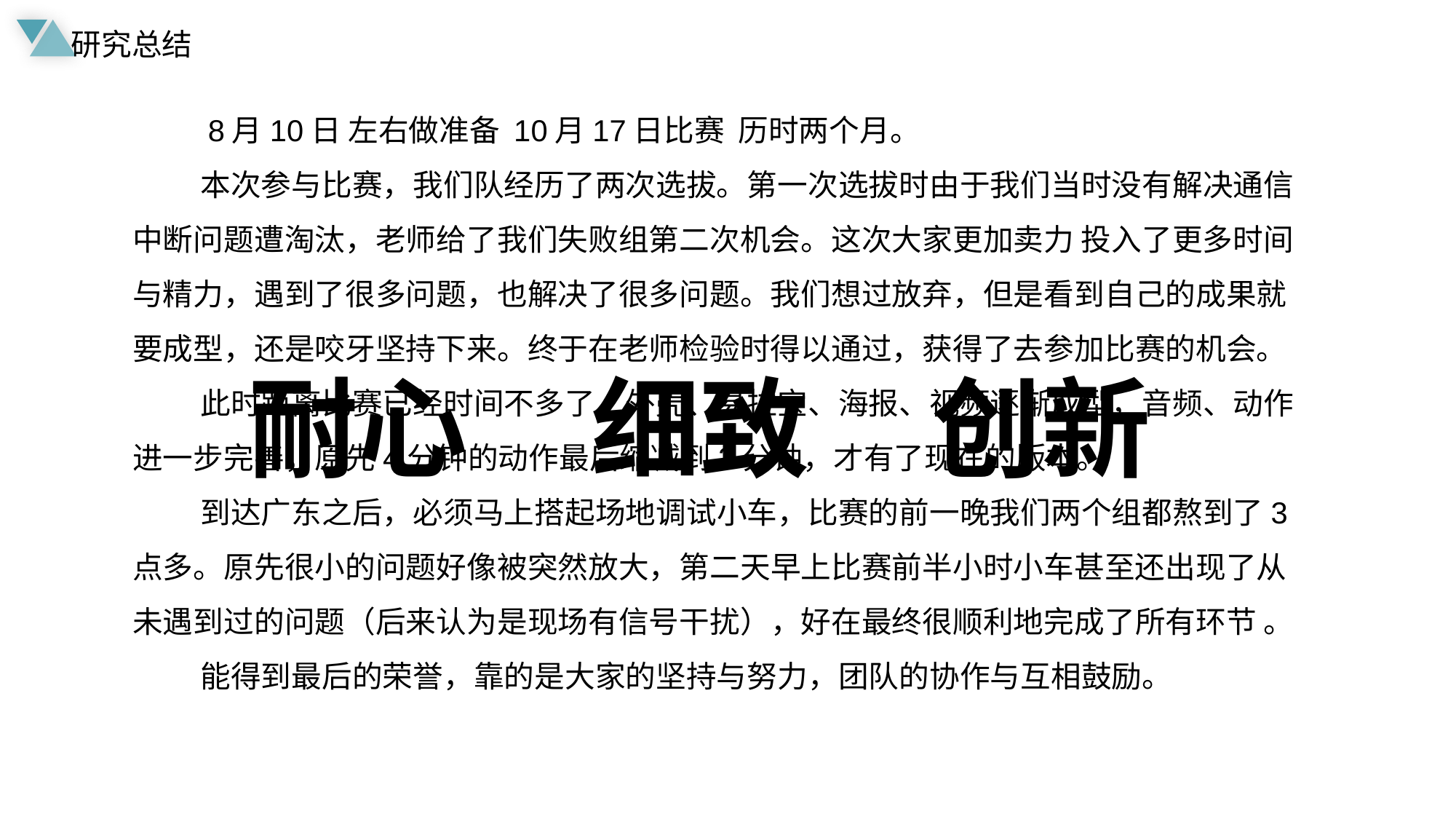

研究总结
         8月10日 左右做准备 10月17日比赛  历时两个月。
         本次参与比赛，我们队经历了两次选拔。第一次选拔时由于我们当时没有解决通信中断问题遭淘汰，老师给了我们失败组第二次机会。这次大家更加卖力 投入了更多时间与精力，遇到了很多问题，也解决了很多问题。我们想过放弃，但是看到自己的成果就要成型，还是咬牙坚持下来。终于在老师检验时得以通过，获得了去参加比赛的机会。
         此时距离比赛已经时间不多了，外壳、易拉宝、海报、视频逐渐成型，音频、动作进一步完善，原先4分钟的动作最后缩减到3分钟，才有了现在的版本。
         到达广东之后，必须马上搭起场地调试小车，比赛的前一晚我们两个组都熬到了3点多。原先很小的问题好像被突然放大，第二天早上比赛前半小时小车甚至还出现了从未遇到过的问题（后来认为是现场有信号干扰），好在最终很顺利地完成了所有环节 。
         能得到最后的荣誉，靠的是大家的坚持与努力，团队的协作与互相鼓励。

耐心     细致     创新